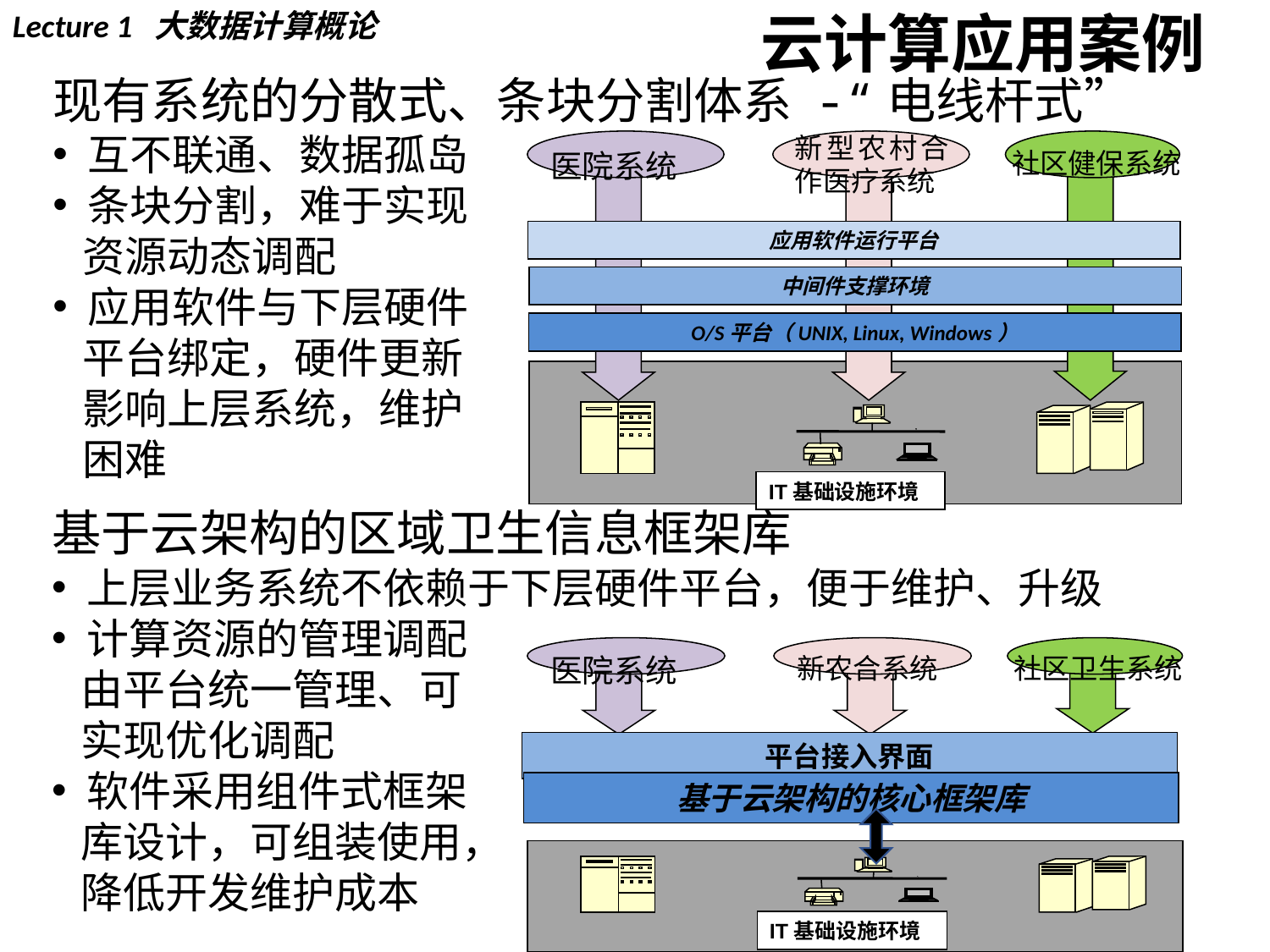

# 云计算应用案例
现有系统的分散式、条块分割体系 -“电线杆式”
 互不联通、数据孤岛
 条块分割，难于实现
  资源动态调配
 应用软件与下层硬件
  平台绑定，硬件更新
  影响上层系统，维护
  困难
新型农村合作医疗系统

社区健保系统
医院系统

应用软件运行平台
中间件支撑环境
O/S平台（UNIX, Linux, Windows）

IT基础设施环境
基于云架构的区域卫生信息框架库
 上层业务系统不依赖于下层硬件平台，便于维护、升级
 计算资源的管理调配
  由平台统一管理、可
  实现优化调配
 软件采用组件式框架
  库设计，可组装使用，
  降低开发维护成本

医院系统
新农合系统
社区卫生系统

平台接入界面
基于云架构的核心框架库

IT基础设施环境
9